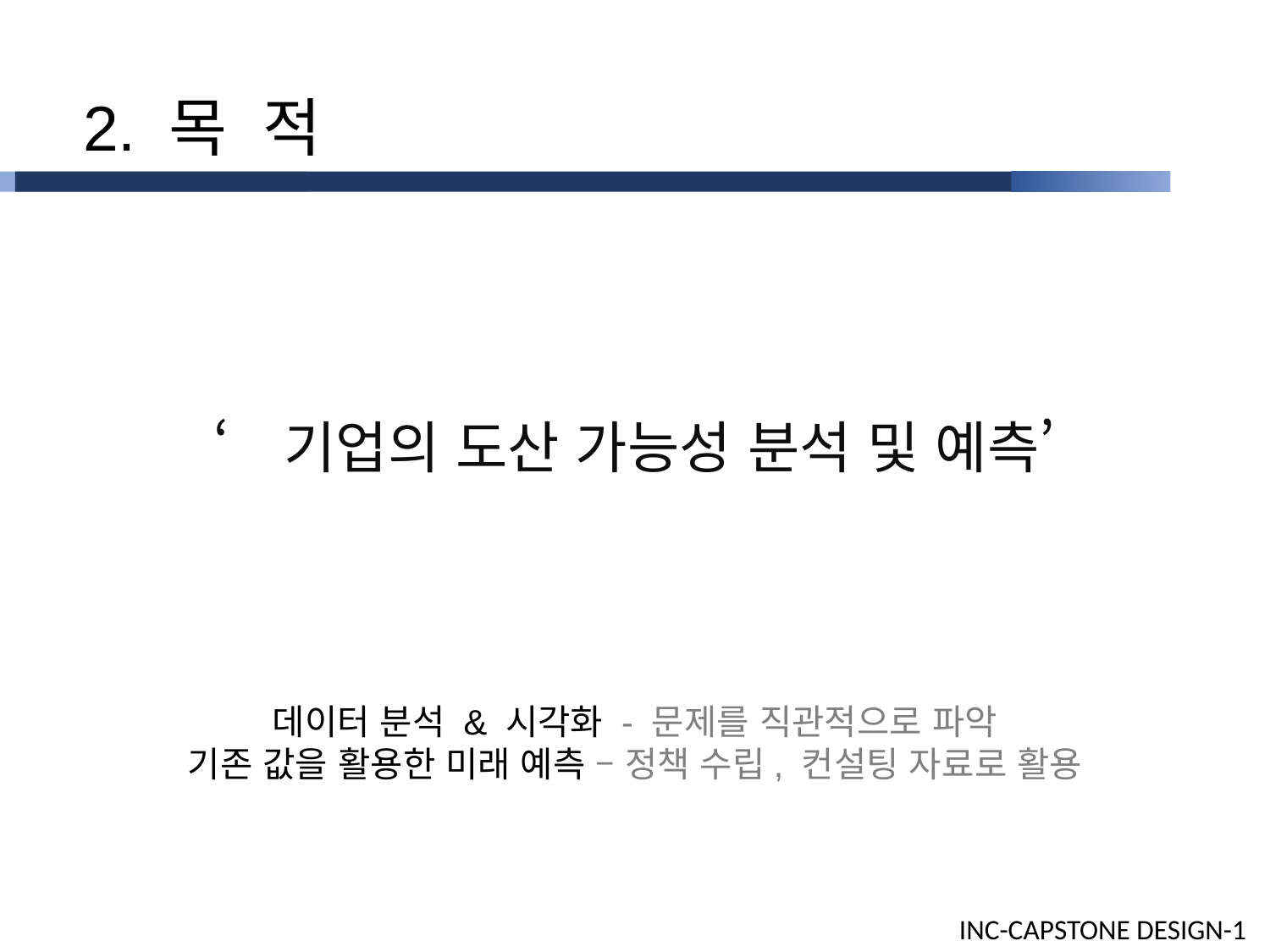

2. 목  적
‘기업의 도산 가능성 분석 및 예측’
데이터 분석 & 시각화 - 문제를 직관적으로 파악
기존 값을 활용한 미래 예측 – 정책 수립, 컨설팅 자료로 활용